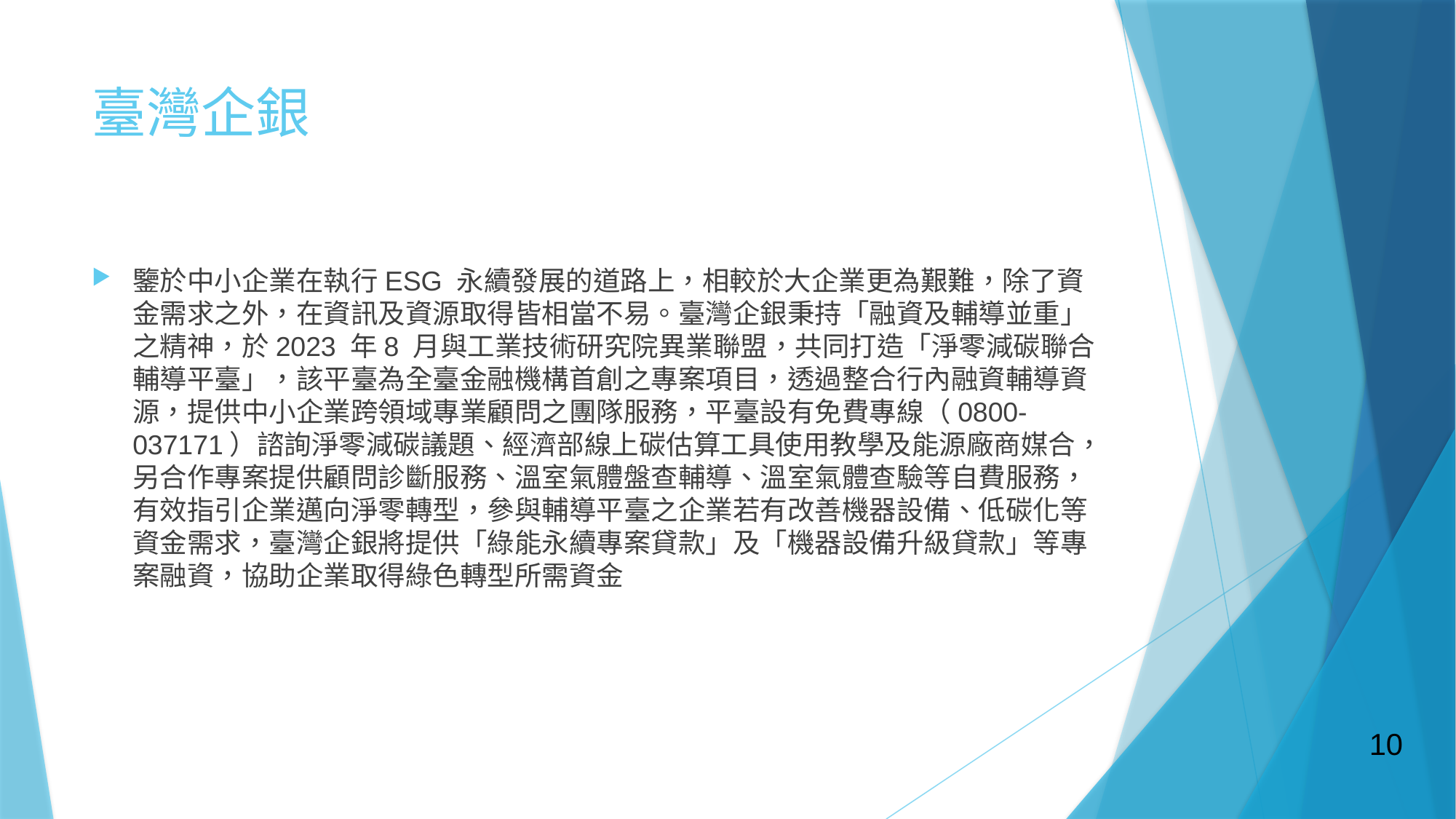

# 臺灣企銀
鑒於中小企業在執行ESG 永續發展的道路上，相較於大企業更為艱難，除了資金需求之外，在資訊及資源取得皆相當不易。臺灣企銀秉持「融資及輔導並重」之精神，於2023 年8 月與工業技術研究院異業聯盟，共同打造「淨零減碳聯合輔導平臺」，該平臺為全臺金融機構首創之專案項目，透過整合行內融資輔導資源，提供中小企業跨領域專業顧問之團隊服務，平臺設有免費專線（0800-037171）諮詢淨零減碳議題、經濟部線上碳估算工具使用教學及能源廠商媒合，另合作專案提供顧問診斷服務、溫室氣體盤查輔導、溫室氣體查驗等自費服務，有效指引企業邁向淨零轉型，參與輔導平臺之企業若有改善機器設備、低碳化等資金需求，臺灣企銀將提供「綠能永續專案貸款」及「機器設備升級貸款」等專案融資，協助企業取得綠色轉型所需資金
10